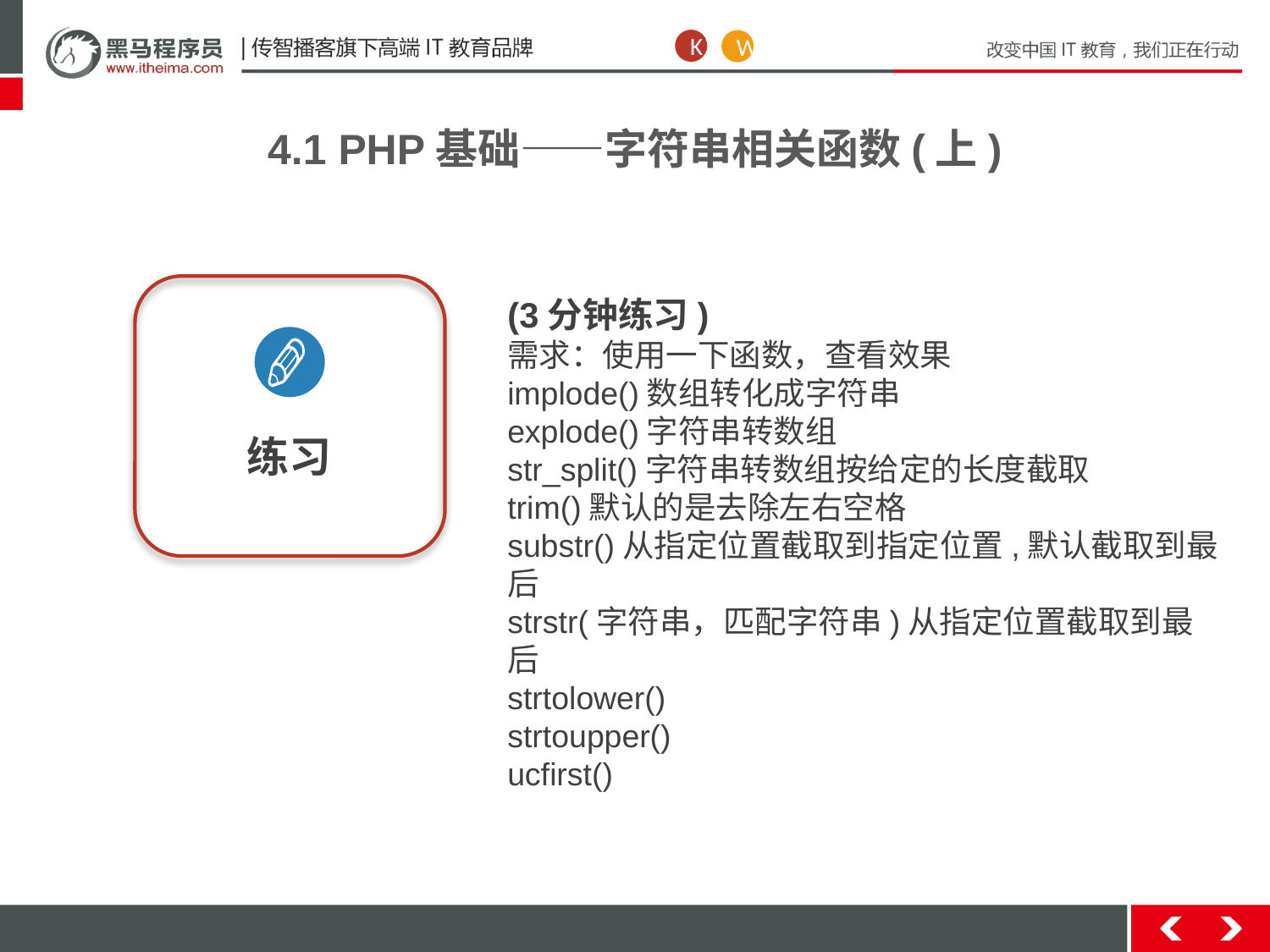

K
W
4.1 PHP基础——字符串相关函数(上)

练习
(3分钟练习)
需求：使用一下函数，查看效果
implode()数组转化成字符串
explode()字符串转数组
str_split()字符串转数组按给定的长度截取
trim()默认的是去除左右空格
substr()从指定位置截取到指定位置,默认截取到最后
strstr(字符串，匹配字符串)从指定位置截取到最后
strtolower()
strtoupper()
ucfirst()